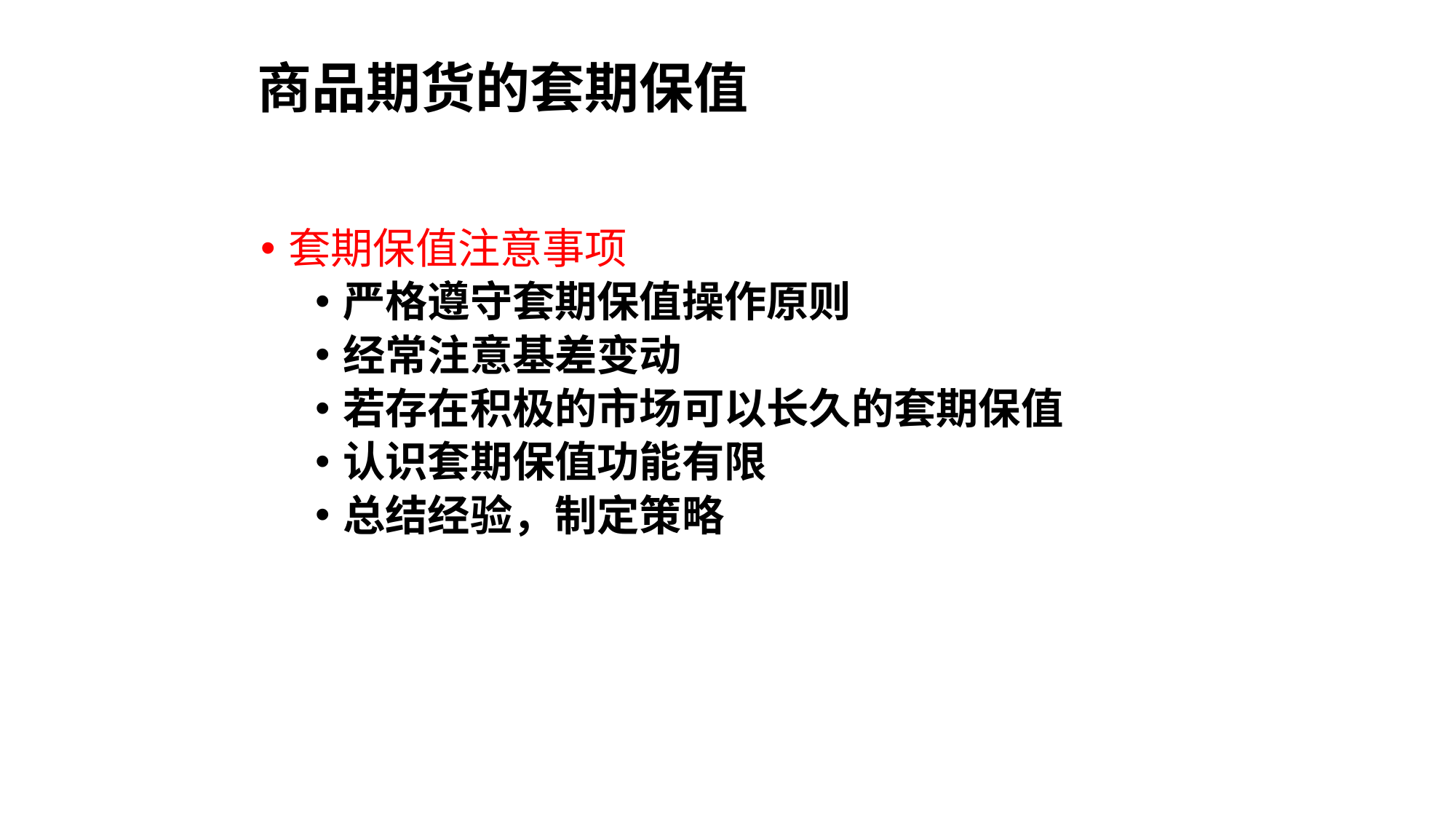

商品期货的套期保值
套期保值注意事项
严格遵守套期保值操作原则
经常注意基差变动
若存在积极的市场可以长久的套期保值
认识套期保值功能有限
总结经验，制定策略